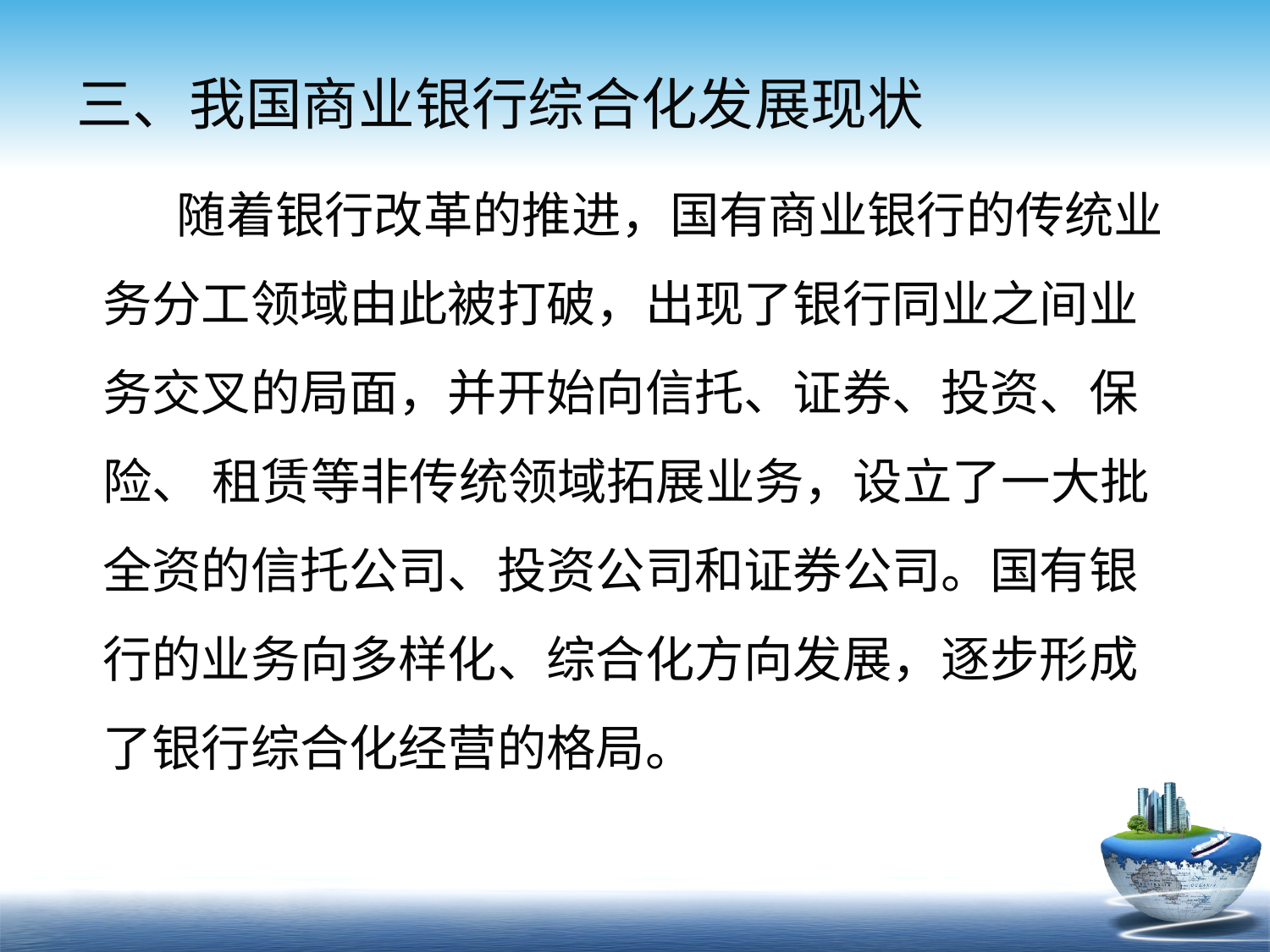

随着银行改革的推进，国有商业银行的传统业务分工领域由此被打破，出现了银行同业之间业务交叉的局面，并开始向信托、证券、投资、保险、 租赁等非传统领域拓展业务，设立了一大批全资的信托公司、投资公司和证券公司。国有银行的业务向多样化、综合化方向发展，逐步形成了银行综合化经营的格局。
# 三、我国商业银行综合化发展现状